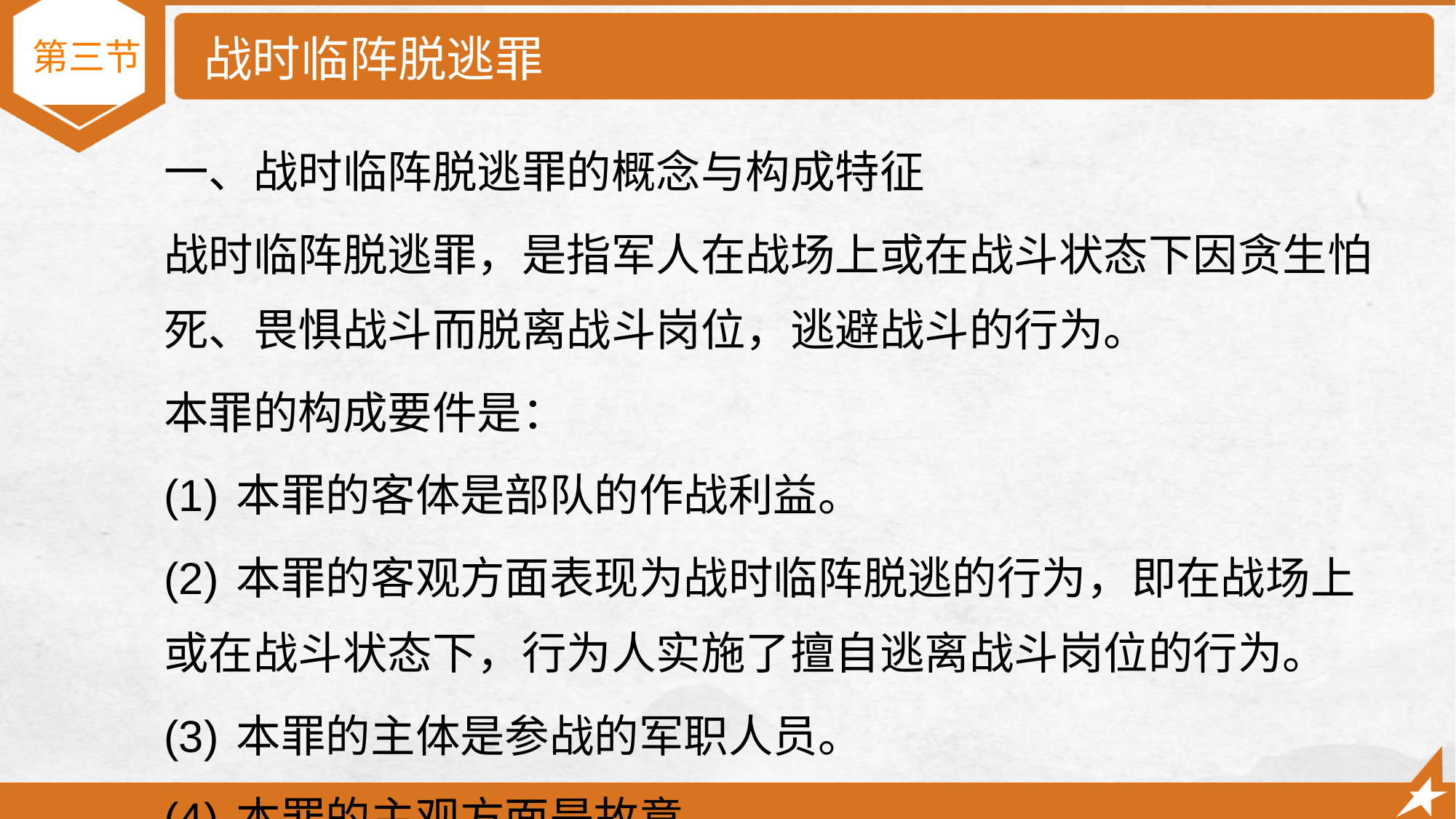

第三节
# 战时临阵脱逃罪

一、战时临阵脱逃罪的概念与构成特征
战时临阵脱逃罪，是指军人在战场上或在战斗状态下因贪生怕死、畏惧战斗而脱离战斗岗位，逃避战斗的行为。
本罪的构成要件是：
(1) 本罪的客体是部队的作战利益。
(2) 本罪的客观方面表现为战时临阵脱逃的行为，即在战场上或在战斗状态下，行为人实施了擅自逃离战斗岗位的行为。
(3) 本罪的主体是参战的军职人员。
(4) 本罪的主观方面是故意。